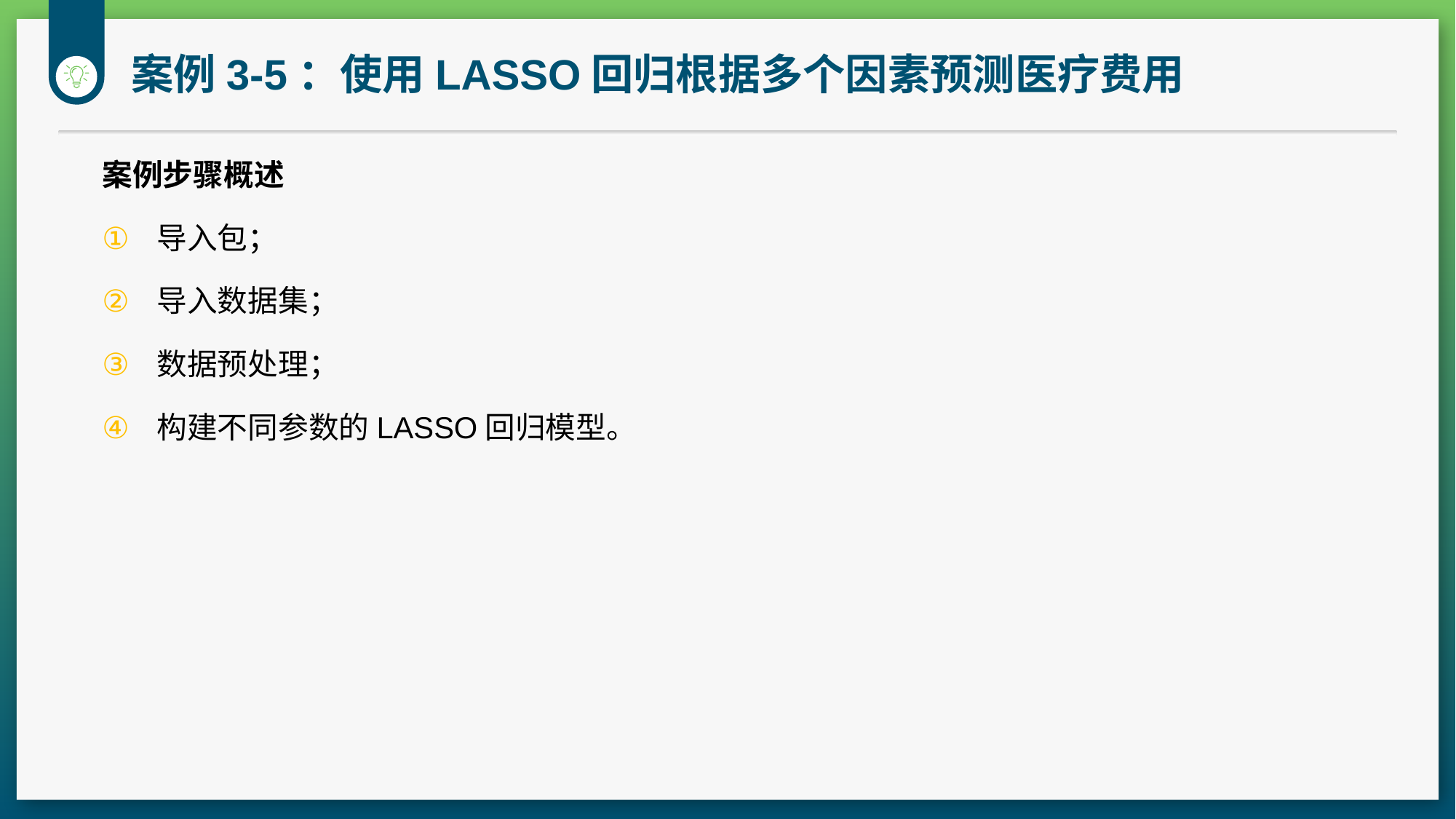

案例3-5：使用LASSO回归根据多个因素预测医疗费用

案例步骤概述
导入包；
导入数据集；
数据预处理；
构建不同参数的LASSO回归模型。